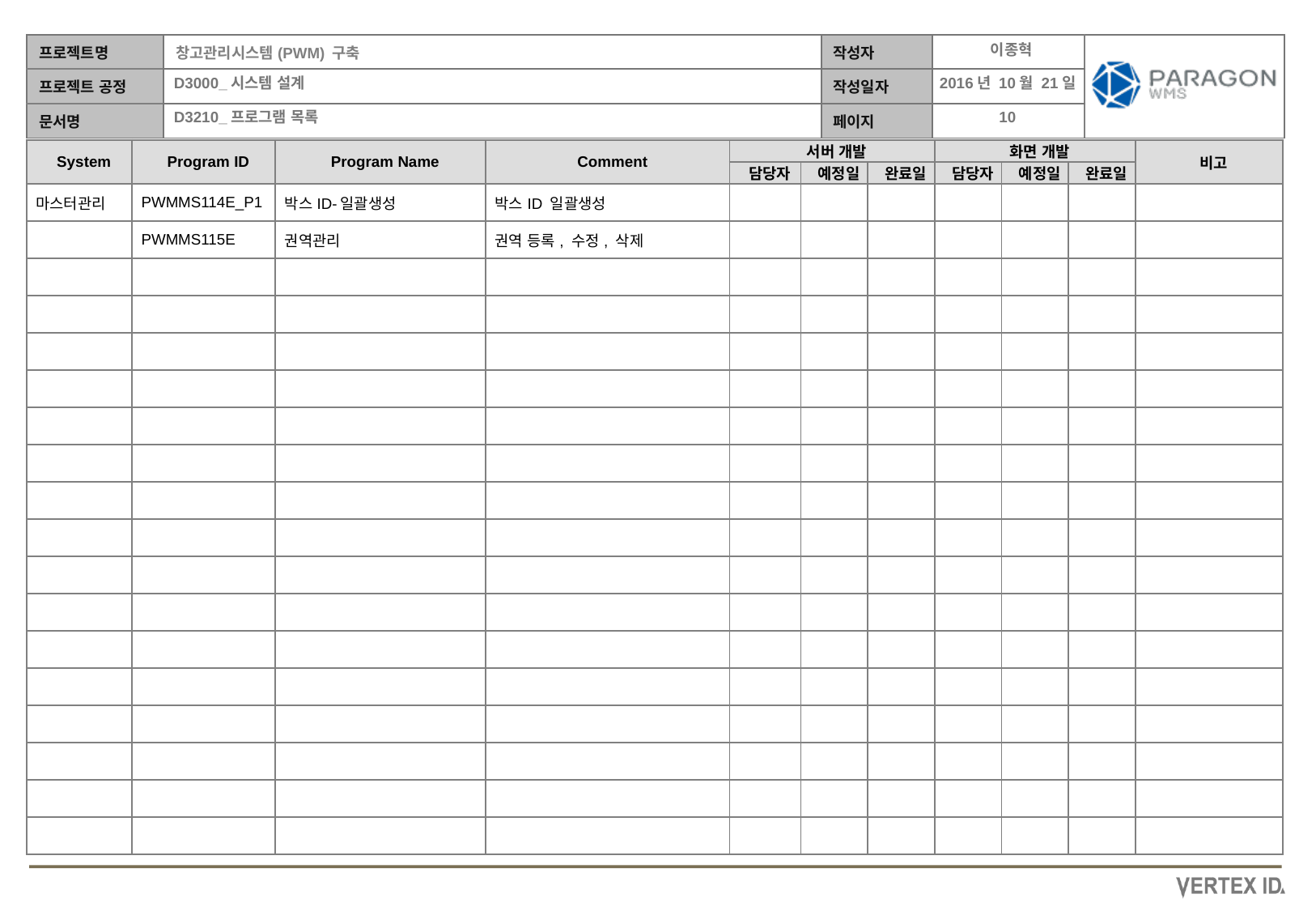

이종혁
2016년 10월 21일
| System | Program ID | Program Name | Comment | 서버 개발 |  |  | 화면 개발 |  |  | 비고 |
| --- | --- | --- | --- | --- | --- | --- | --- | --- | --- | --- |
|  |  |  |  | 담당자 | 예정일 | 완료일 | 담당자 | 예정일 | 완료일 |  |
| 마스터관리 | PWMMS114E\_P1 | 박스ID-일괄생성 | 박스ID 일괄생성 |  |  |  |  |  |  |  |
|  | PWMMS115E | 권역관리 | 권역 등록, 수정, 삭제 |  |  |  |  |  |  |  |
|  |  |  |  |  |  |  |  |  |  |  |
|  |  |  |  |  |  |  |  |  |  |  |
|  |  |  |  |  |  |  |  |  |  |  |
|  |  |  |  |  |  |  |  |  |  |  |
|  |  |  |  |  |  |  |  |  |  |  |
|  |  |  |  |  |  |  |  |  |  |  |
|  |  |  |  |  |  |  |  |  |  |  |
|  |  |  |  |  |  |  |  |  |  |  |
|  |  |  |  |  |  |  |  |  |  |  |
|  |  |  |  |  |  |  |  |  |  |  |
|  |  |  |  |  |  |  |  |  |  |  |
|  |  |  |  |  |  |  |  |  |  |  |
|  |  |  |  |  |  |  |  |  |  |  |
|  |  |  |  |  |  |  |  |  |  |  |
|  |  |  |  |  |  |  |  |  |  |  |
|  |  |  |  |  |  |  |  |  |  |  |